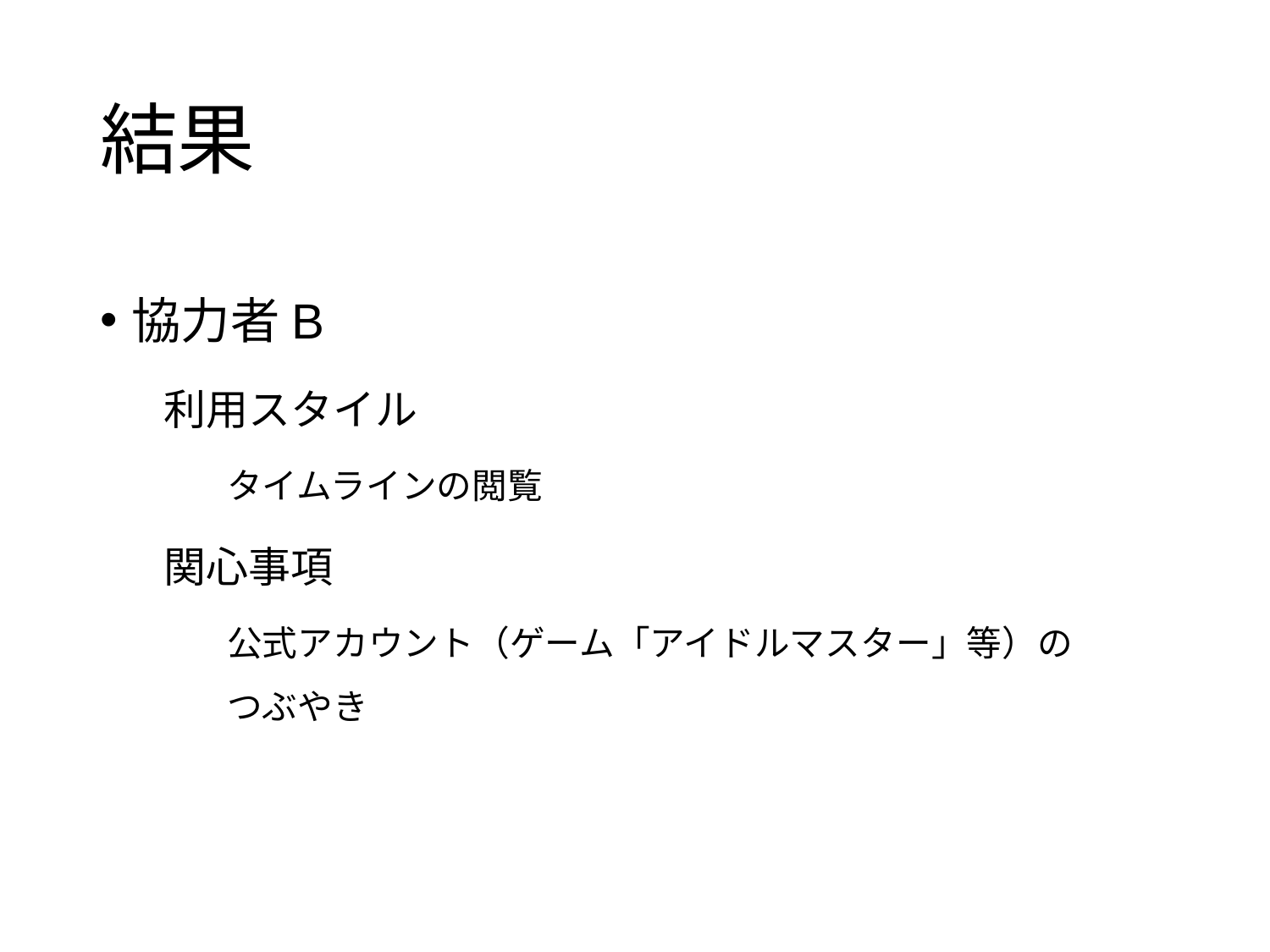

# 結果
協力者B
利用スタイル
タイムラインの閲覧
関心事項
公式アカウント（ゲーム「アイドルマスター」等）の　　つぶやき